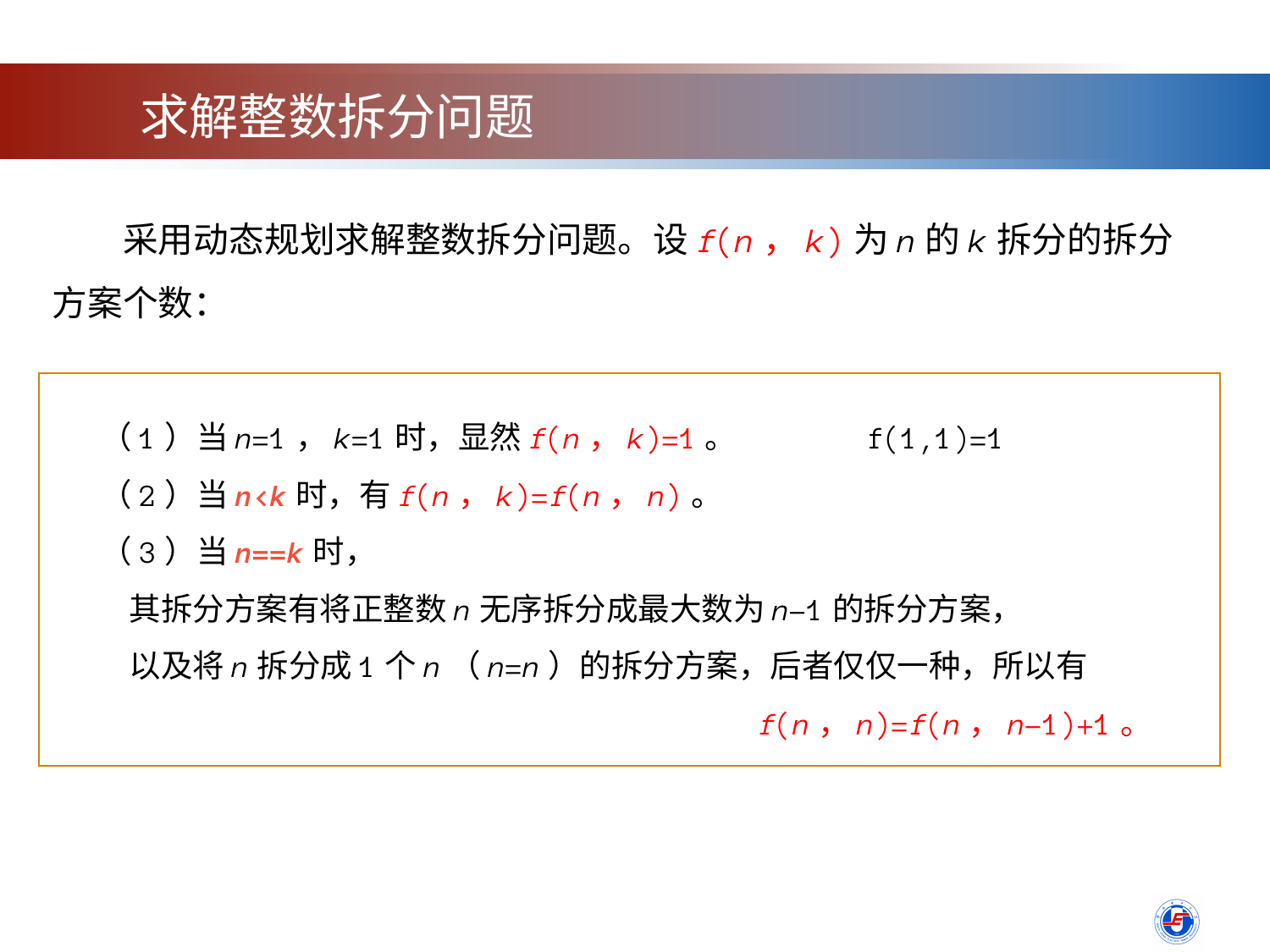

求解整数拆分问题
　　采用动态规划求解整数拆分问题。设f(n，k)为n的k拆分的拆分方案个数：
    （1）当n=1，k=1时，显然f(n，k)=1。                 f(1,1)=1
    （2）当n<k时，有f(n，k)=f(n，n)。
    （3）当n==k时，
        其拆分方案有将正整数n无序拆分成最大数为n-1的拆分方案，
        以及将n拆分成1个n（n=n）的拆分方案，后者仅仅一种，所以有
                                        f(n，n)=f(n，n-1)+1。